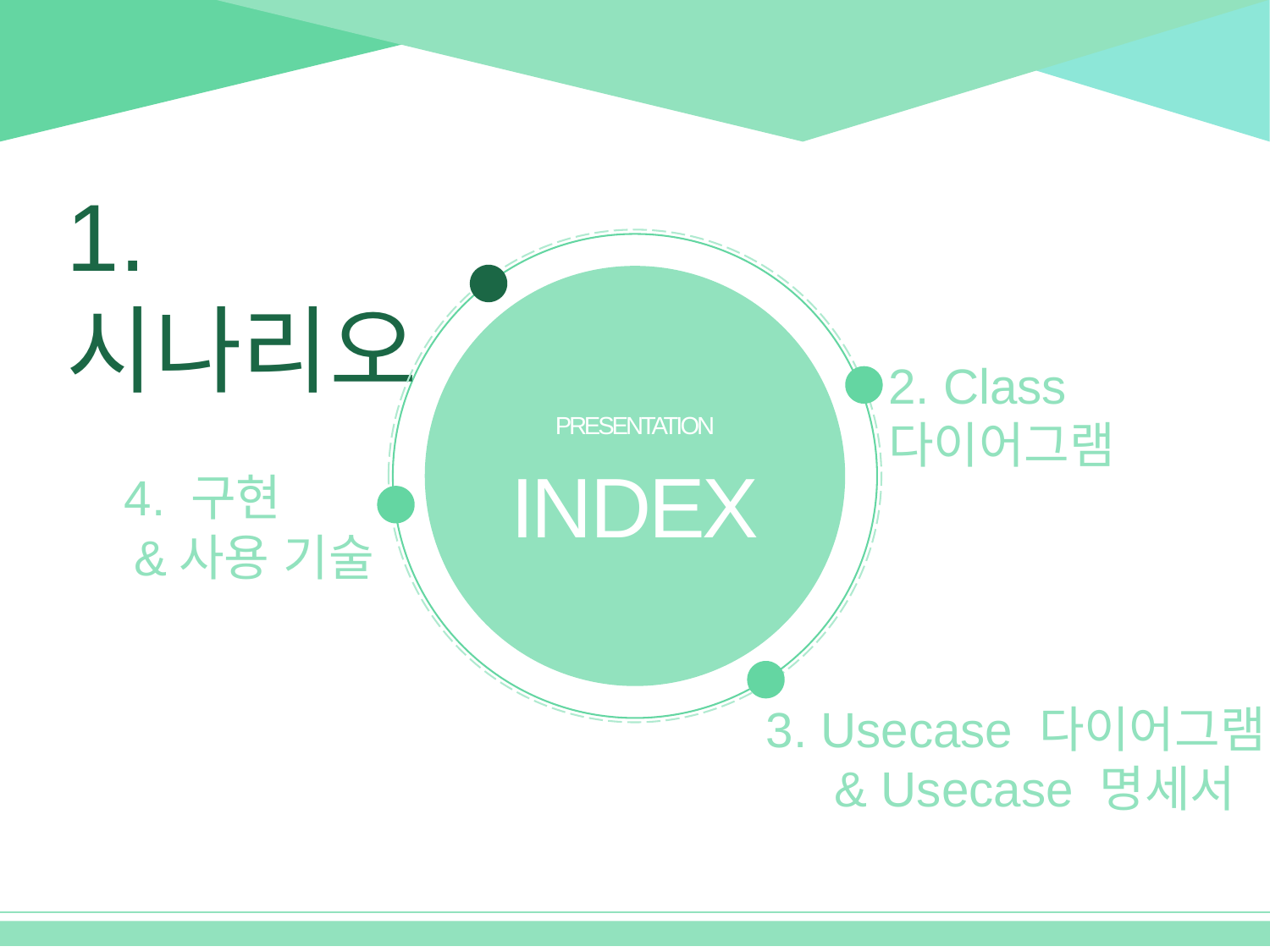

1. 시나리오

2. Class 다이어그램

PRESENTATION
INDEX
4. 구현
&사용 기술

3. Usecase 다이어그램
     & Usecase 명세서